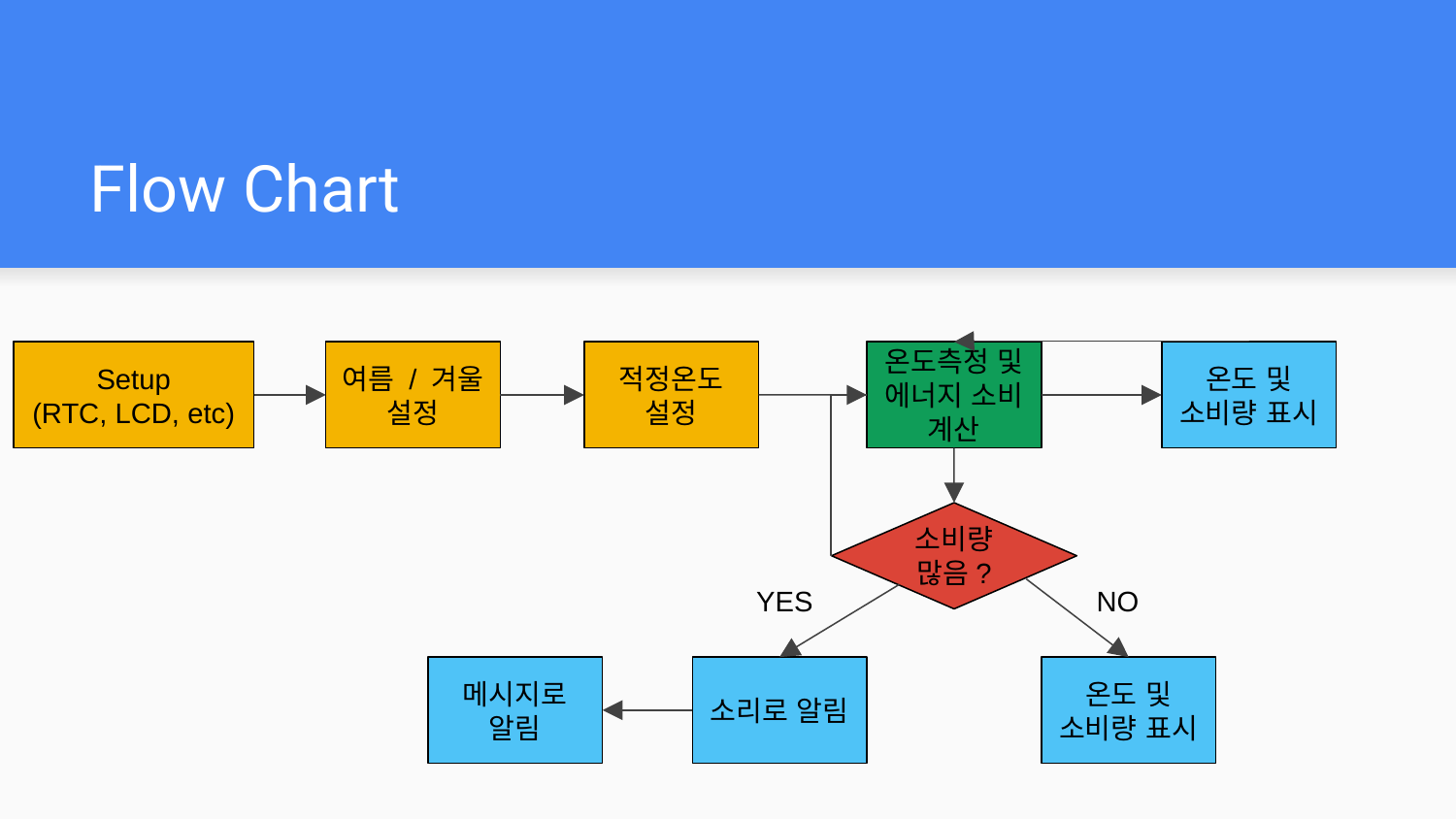

# Flow Chart
Setup
(RTC, LCD, etc)
여름 / 겨울 설정
적정온도 설정
온도측정 및 에너지 소비 계산
온도 및 소비량 표시
소비량 많음?
YES
NO
메시지로 알림
소리로 알림
온도 및 소비량 표시